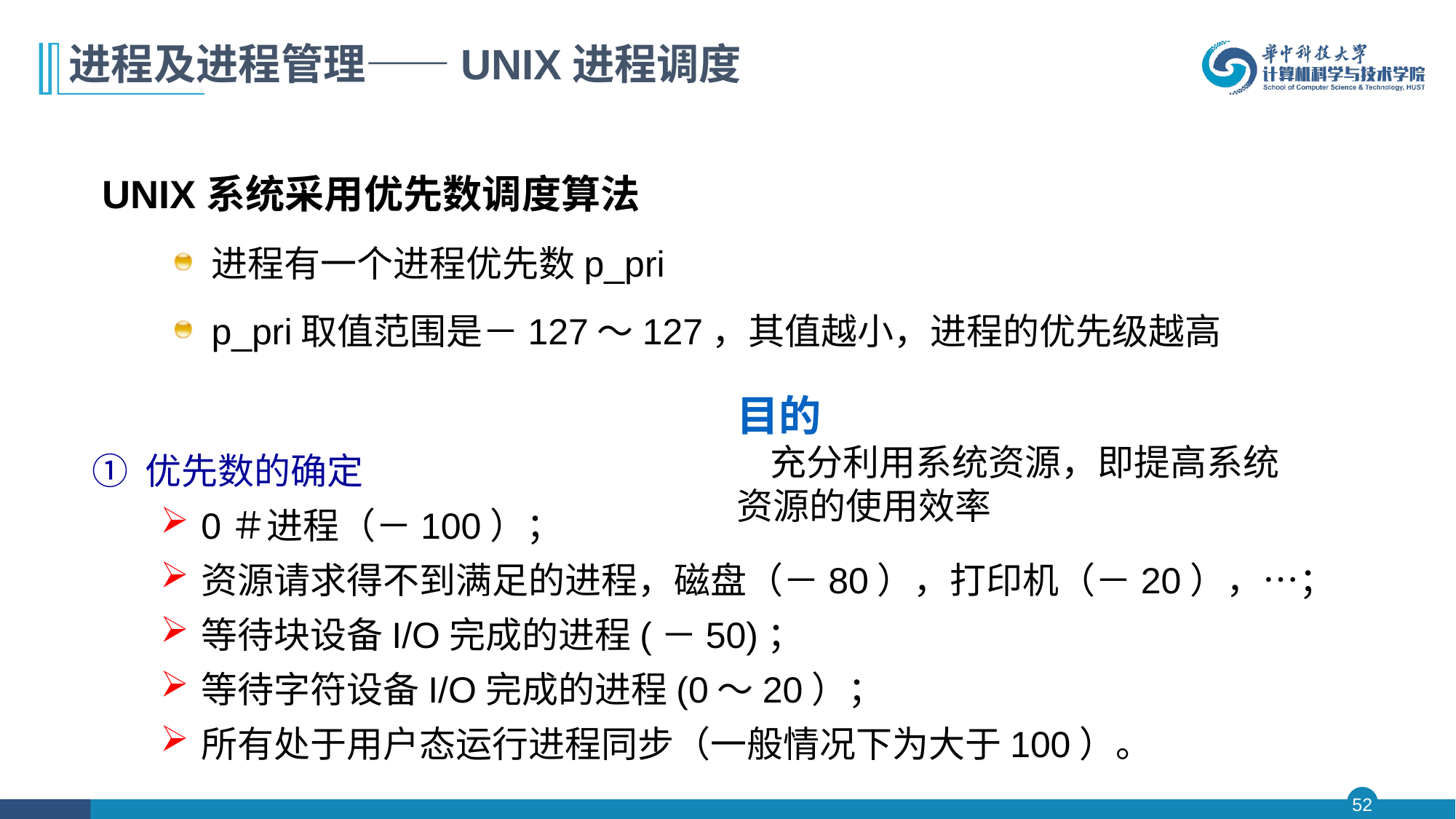

# 进程及进程管理——UNIX进程调度
UNIX系统采用优先数调度算法
进程有一个进程优先数p_pri
p_pri取值范围是－127～127，其值越小，进程的优先级越高
目的
   充分利用系统资源，即提高系统资源的使用效率
① 优先数的确定
0＃进程（－100）；
资源请求得不到满足的进程，磁盘（－80），打印机（－20），…；
等待块设备I/O完成的进程(－50)；
等待字符设备I/O完成的进程(0～20）；
所有处于用户态运行进程同步（一般情况下为大于100）。